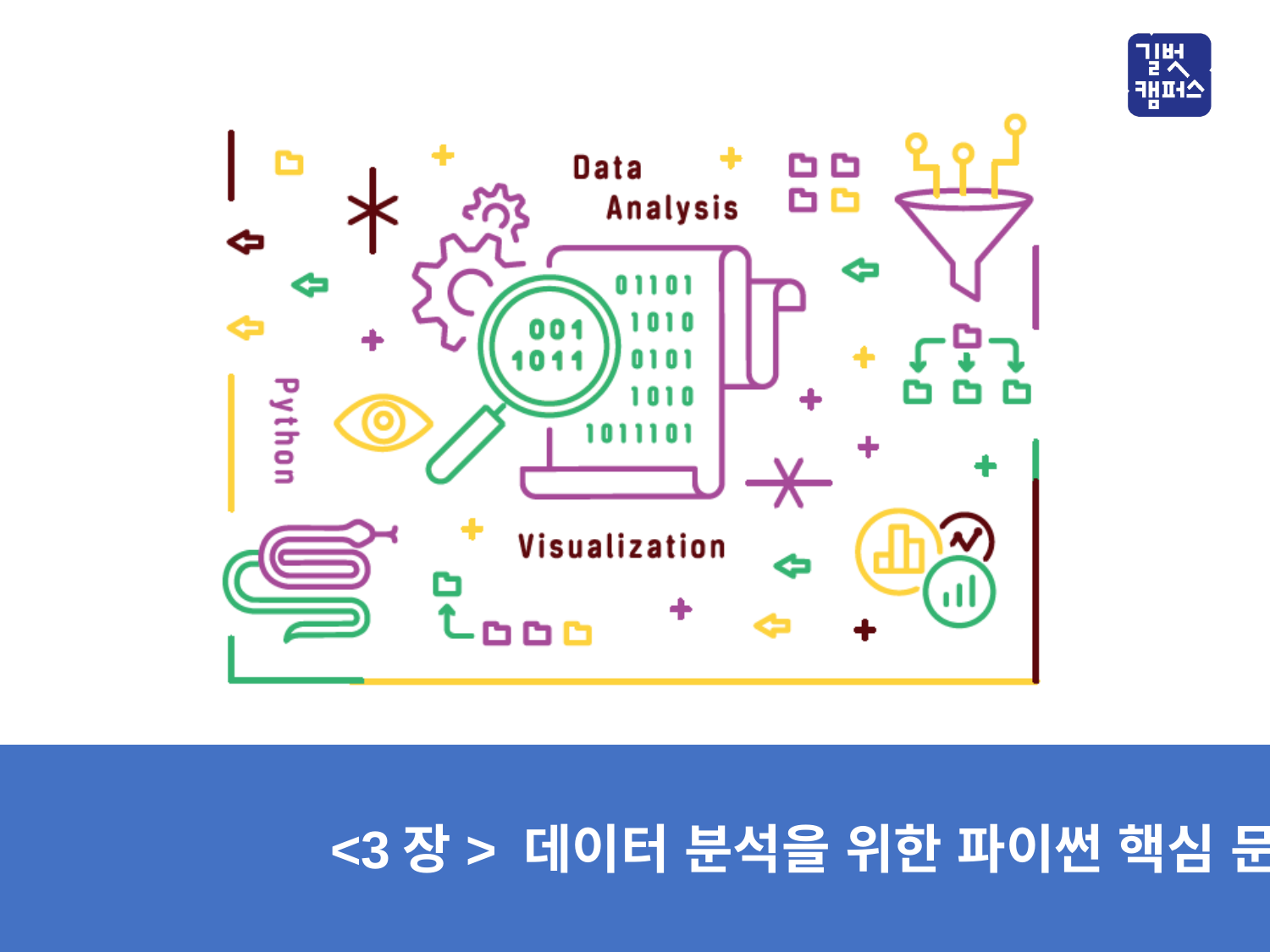

<3장> 데이터 분석을 위한 파이썬 핵심 문법
<1장> 전기의 기본 개념과 팅커캐드